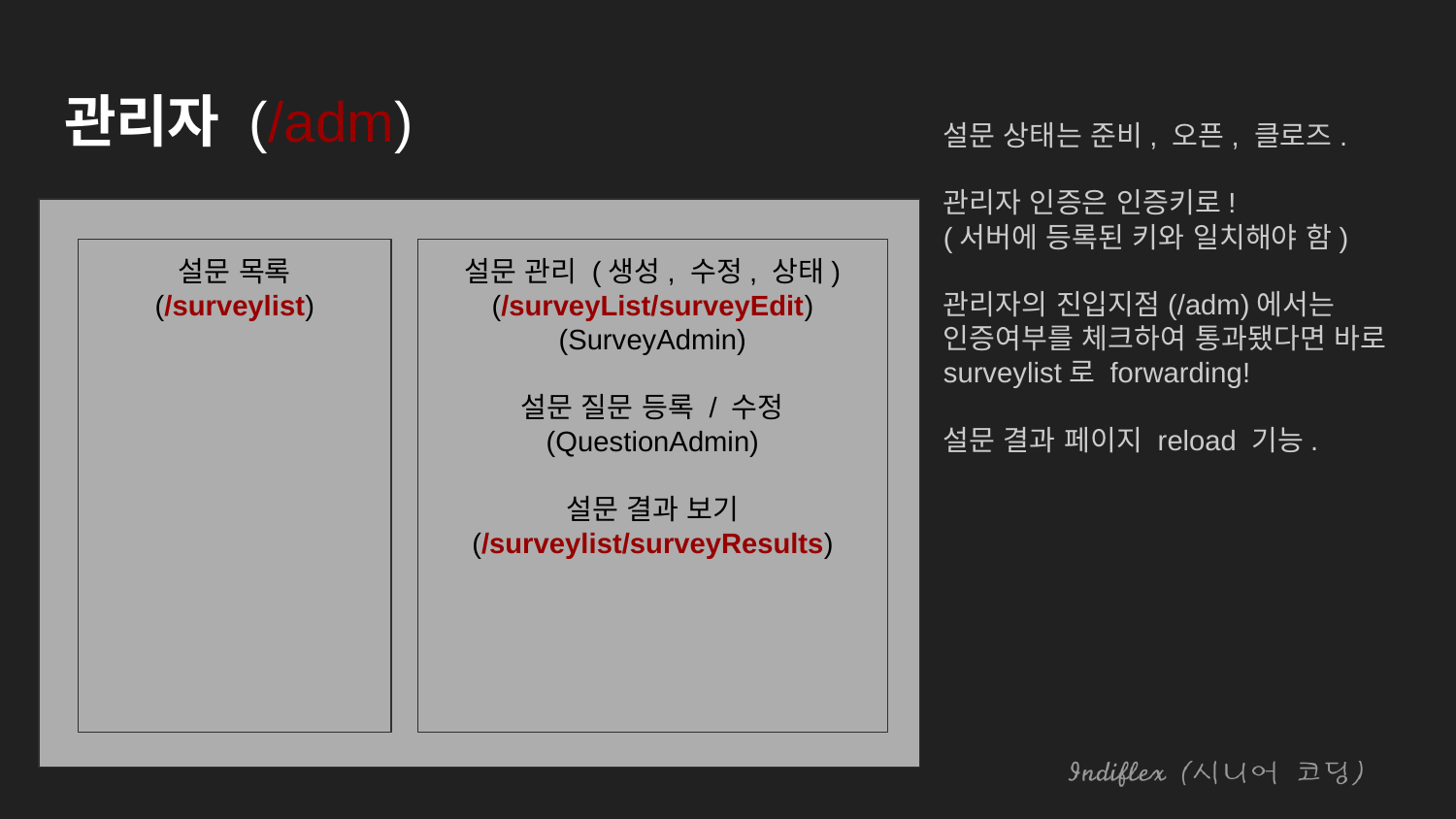

# 관리자 (/adm)
설문 상태는 준비, 오픈, 클로즈.

관리자 인증은 인증키로!
(서버에 등록된 키와 일치해야 함)

관리자의 진입지점(/adm)에서는 인증여부를 체크하여 통과됐다면 바로 surveylist로 forwarding!

설문 결과 페이지 reload 기능.

설문 목록
(/surveylist)
설문 관리 (생성, 수정, 상태)
(/surveyList/surveyEdit)
(SurveyAdmin)

설문 질문 등록 / 수정
(QuestionAdmin)

설문 결과 보기
(/surveylist/surveyResults)